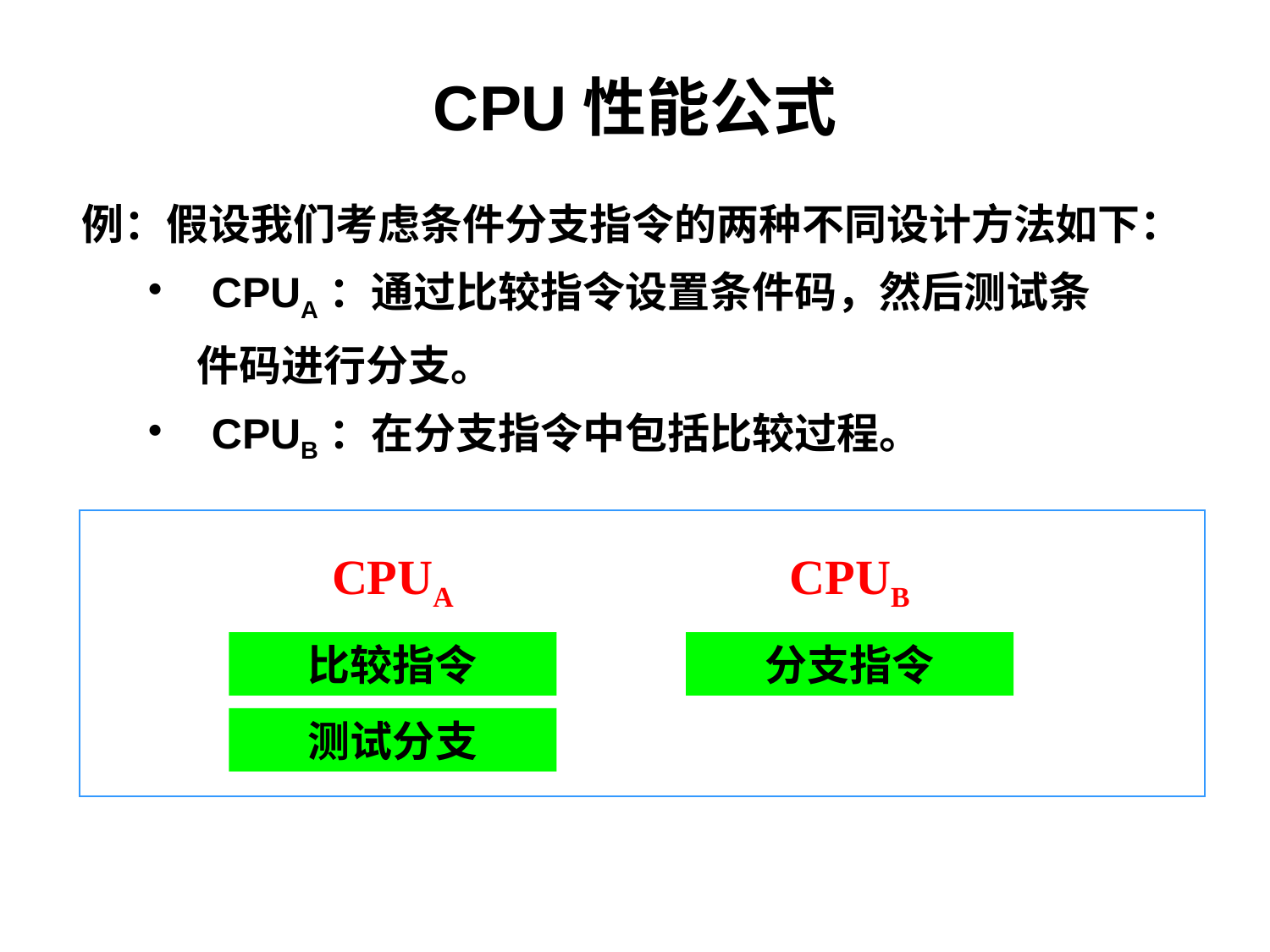

CPU性能公式
例：假设我们考虑条件分支指令的两种不同设计方法如下：
  CPUA：通过比较指令设置条件码，然后测试条
    件码进行分支。
  CPUB：在分支指令中包括比较过程。

CPUA
CPUB
比较指令
测试分支
分支指令